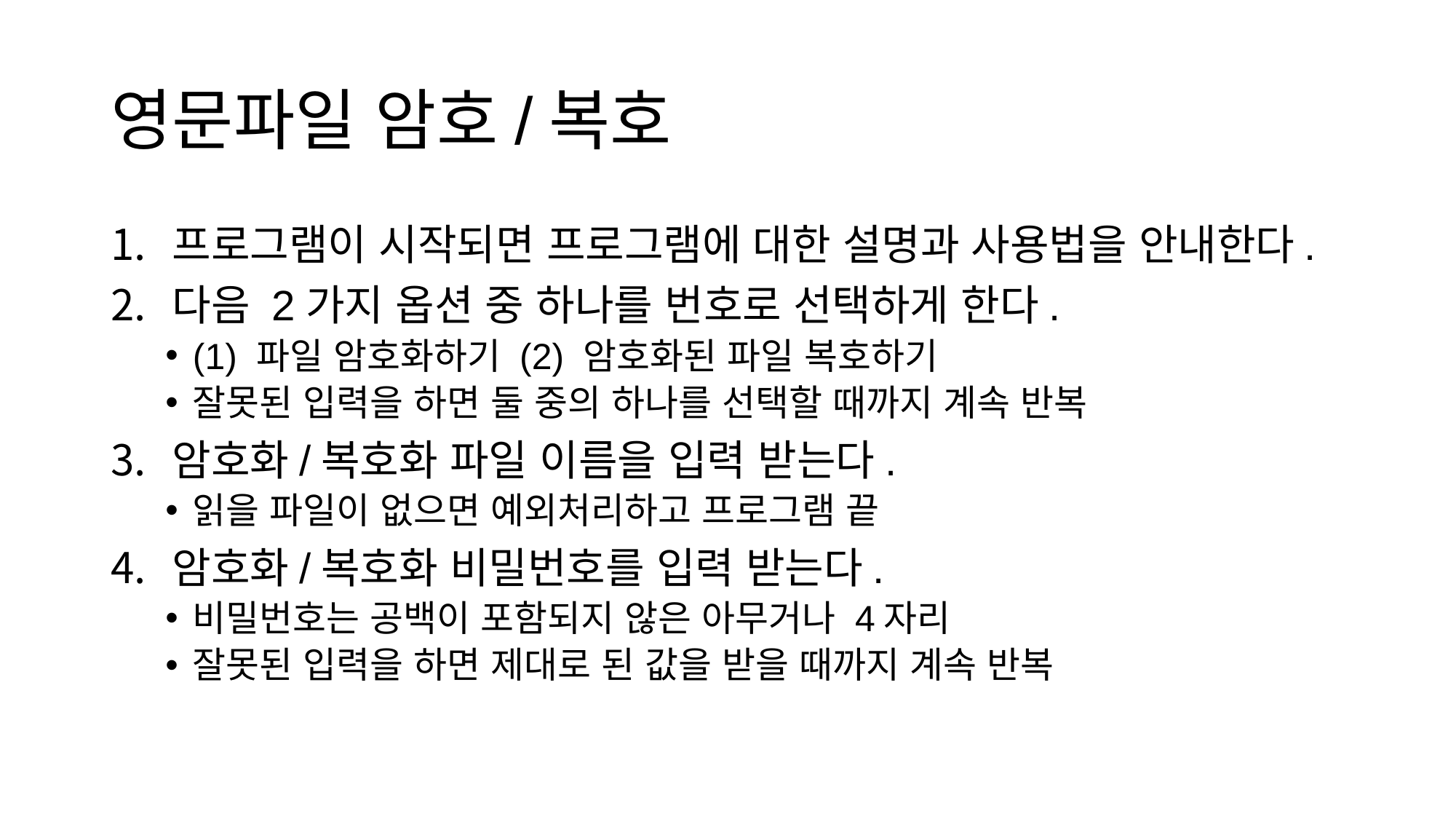

# 영문파일 암호/복호
프로그램이 시작되면 프로그램에 대한 설명과 사용법을 안내한다.
다음 2가지 옵션 중 하나를 번호로 선택하게 한다.
(1) 파일 암호화하기 (2) 암호화된 파일 복호하기
잘못된 입력을 하면 둘 중의 하나를 선택할 때까지 계속 반복
암호화/복호화 파일 이름을 입력 받는다.
읽을 파일이 없으면 예외처리하고 프로그램 끝
암호화/복호화 비밀번호를 입력 받는다.
비밀번호는 공백이 포함되지 않은 아무거나 4자리
잘못된 입력을 하면 제대로 된 값을 받을 때까지 계속 반복